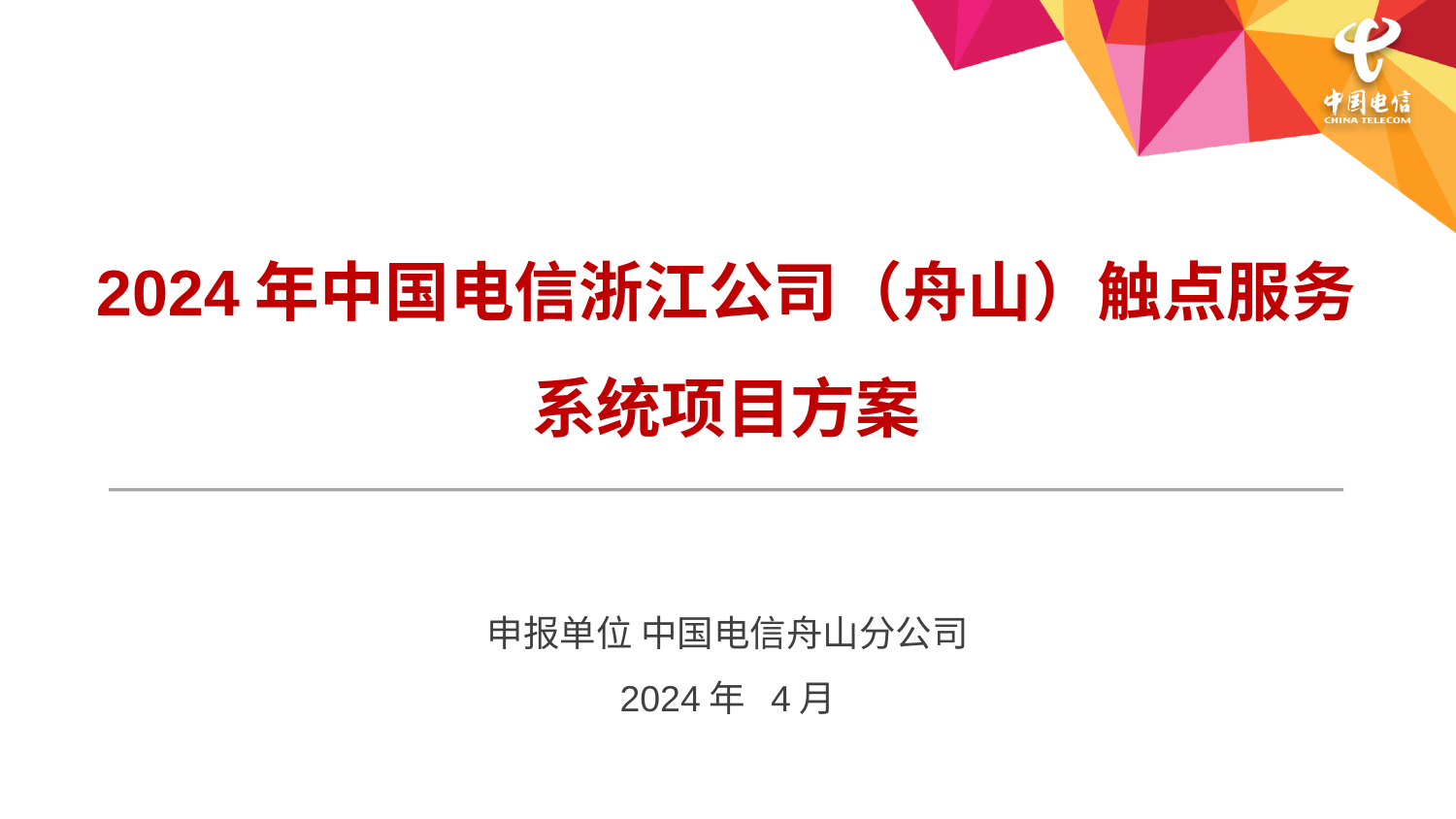

2024年中国电信浙江公司（舟山）触点服务系统项目方案

申报单位 中国电信舟山分公司
2024年  4月